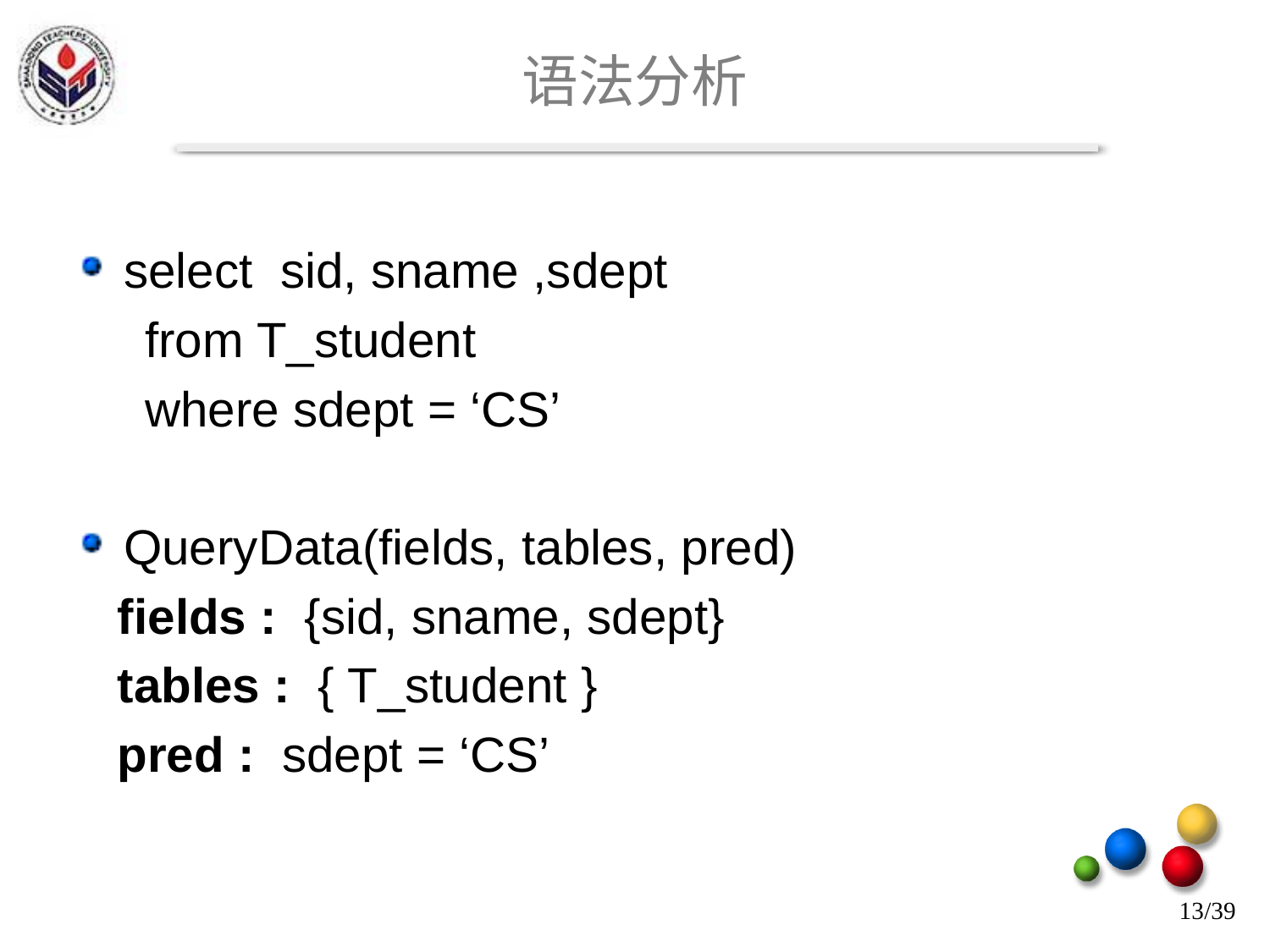

# 语法分析
select  sid, sname ,sdept
     from T_student
     where sdept = ‘CS’

QueryData(fields, tables, pred)
   fields :  {sid, sname, sdept}
   tables :  { T_student }
   pred :  sdept = ‘CS’
13/39